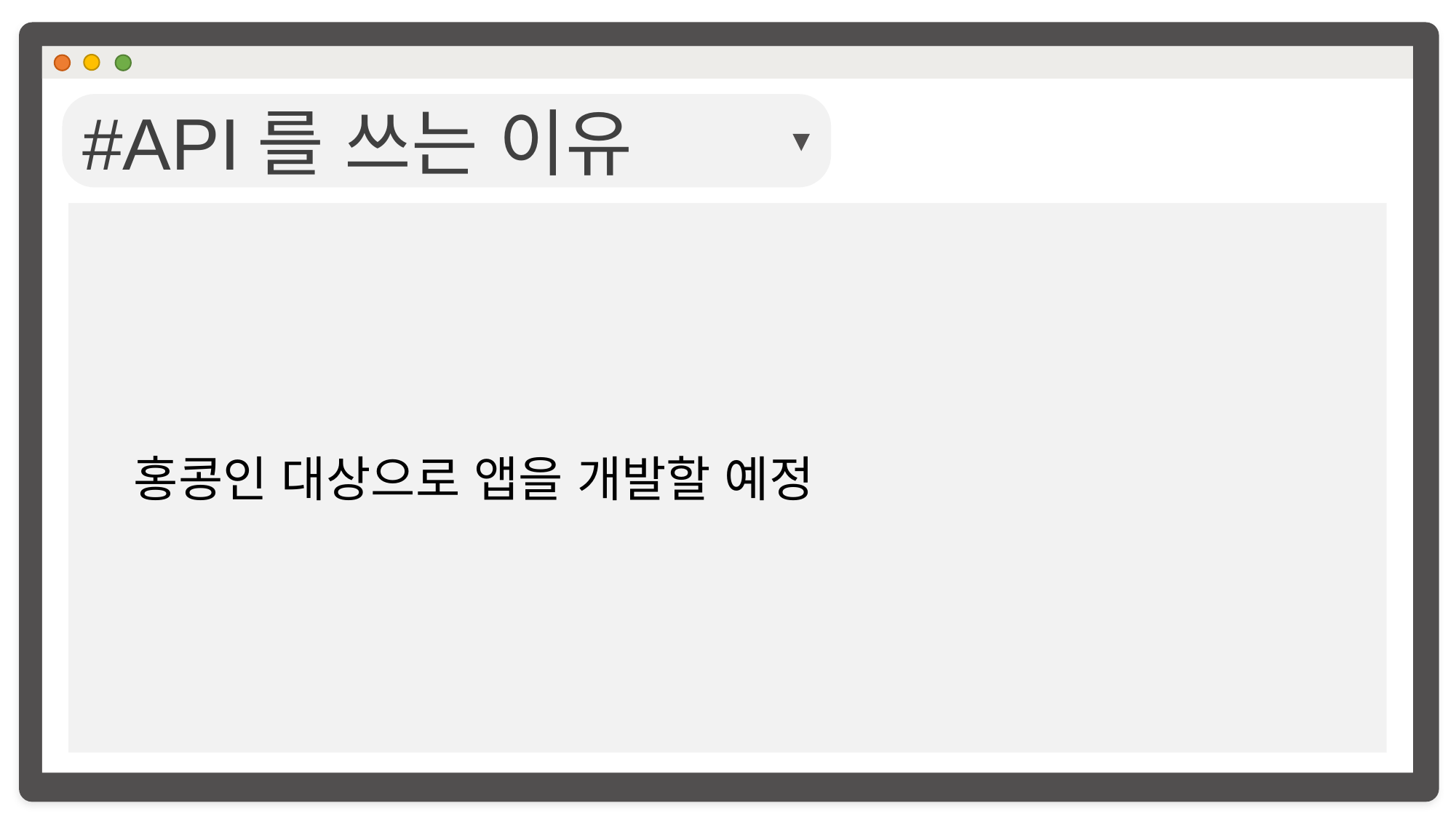

#API를 쓰는 이유

홍콩인 대상으로 앱을 개발할 예정